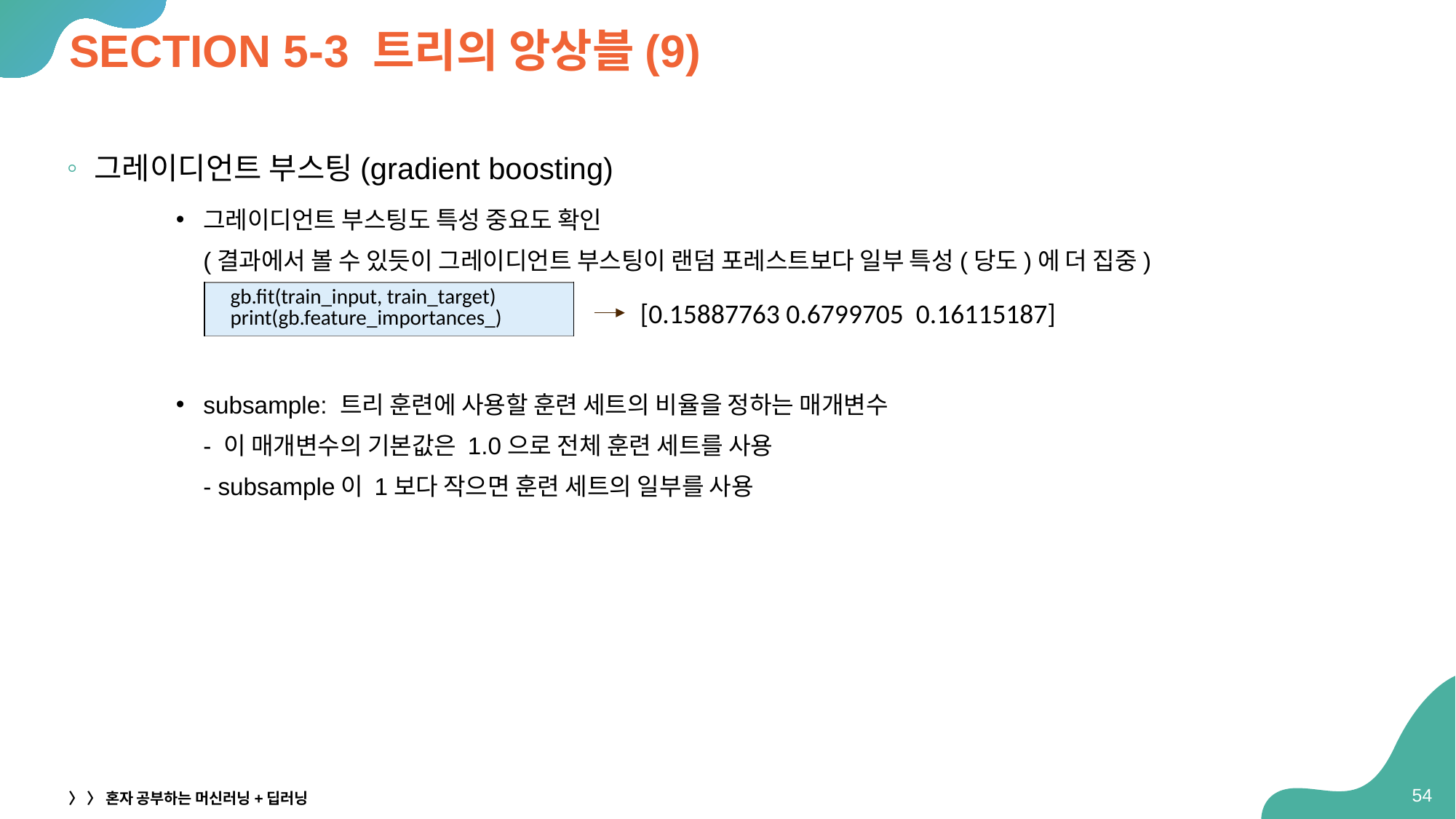

# SECTION 5-3 트리의 앙상블(9)
그레이디언트 부스팅(gradient boosting)
그레이디언트 부스팅도 특성 중요도 확인
(결과에서 볼 수 있듯이 그레이디언트 부스팅이 랜덤 포레스트보다 일부 특성(당도)에 더 집중)

subsample: 트리 훈련에 사용할 훈련 세트의 비율을 정하는 매개변수
- 이 매개변수의 기본값은 1.0으로 전체 훈련 세트를 사용
- subsample이 1보다 작으면 훈련 세트의 일부를 사용
| gb.fit(train\_input, train\_target) print(gb.feature\_importances\_) |
| --- |
[0.15887763 0.6799705  0.16115187]
54
〉 〉 혼자 공부하는 머신러닝+딥러닝